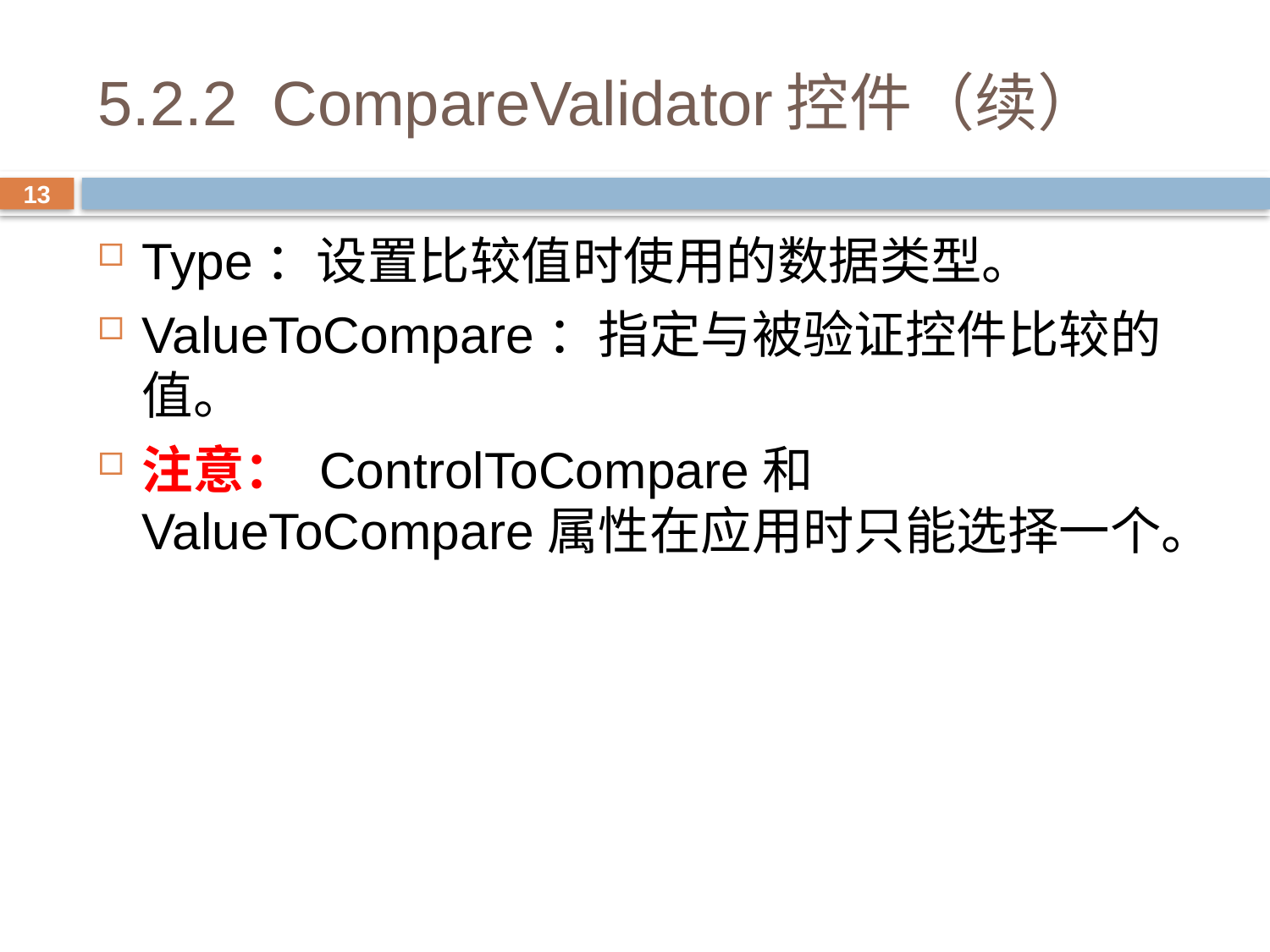

# 5.2.2  CompareValidator控件（续）
13
Type：设置比较值时使用的数据类型。
ValueToCompare：指定与被验证控件比较的值。
注意： ControlToCompare和ValueToCompare属性在应用时只能选择一个。